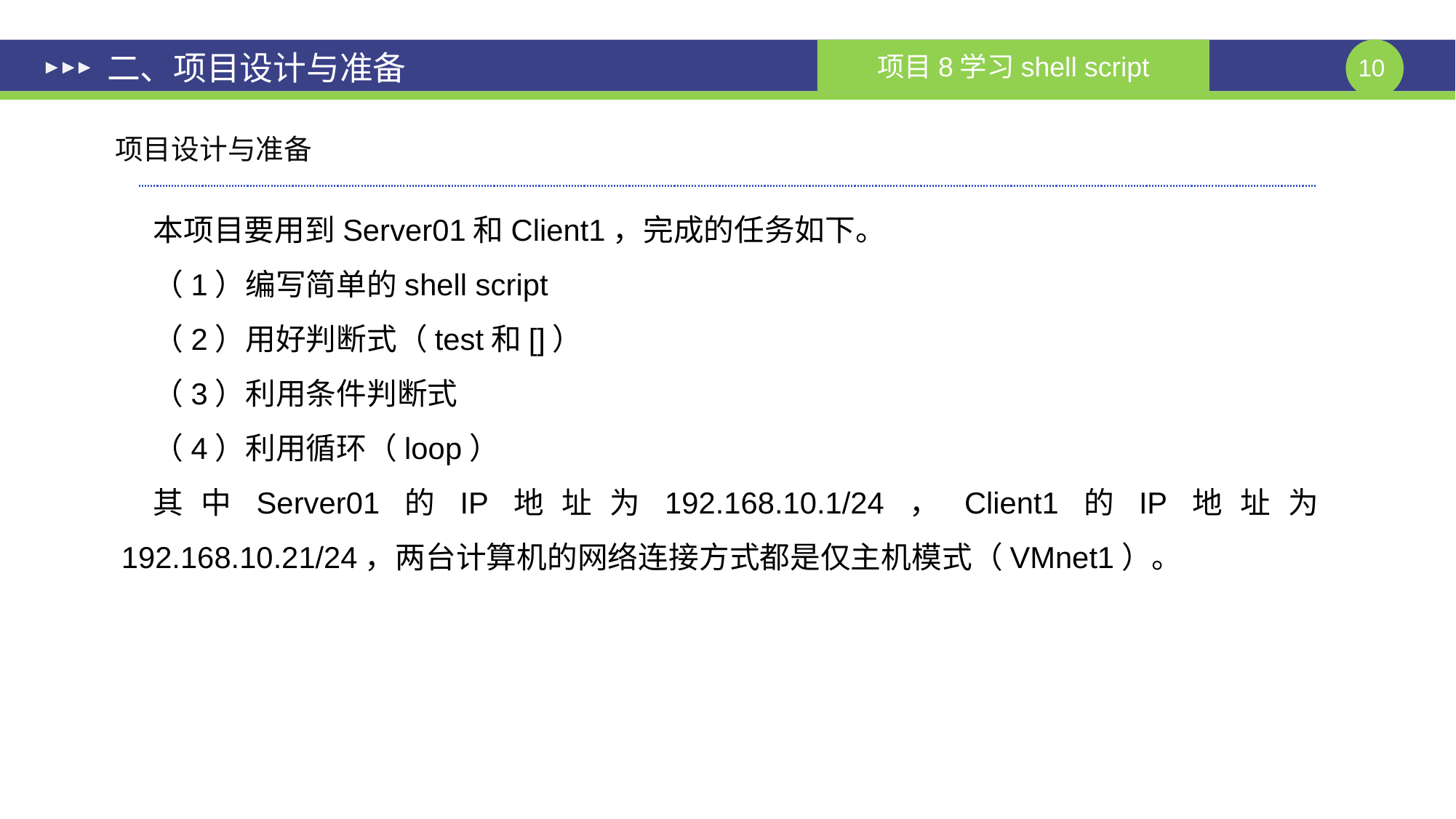

# 二、项目设计与准备
项目设计与准备

本项目要用到Server01和Client1，完成的任务如下。
（1）编写简单的shell script
（2）用好判断式（test和[]）
（3）利用条件判断式
（4）利用循环（loop）
其中Server01的IP地址为192.168.10.1/24，Client1的IP地址为192.168.10.21/24，两台计算机的网络连接方式都是仅主机模式（VMnet1）。